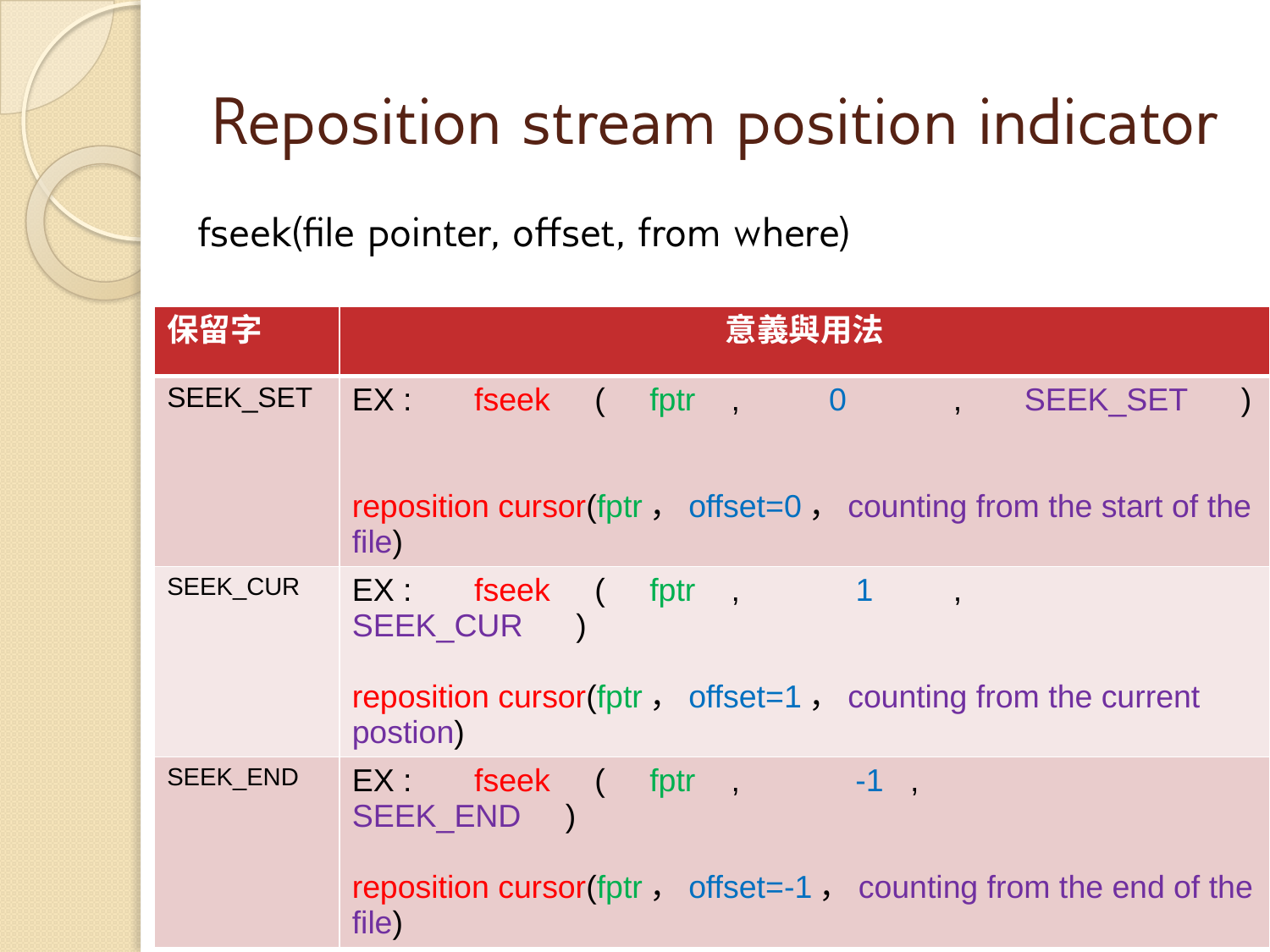

# Reposition stream position indicator
fseek(file pointer, offset, from where)

| 保留字 | 意義與用法 |
| --- | --- |
| SEEK\_SET | EX : fseek ( fptr , 0 , SEEK\_SET ) reposition cursor(fptr，offset=0，counting from the start of the file) |
| SEEK\_CUR | EX : fseek ( fptr , 1 , SEEK\_CUR ) reposition cursor(fptr，offset=1，counting from the current postion) |
| SEEK\_END | EX : fseek ( fptr , -1 , SEEK\_END ) reposition cursor(fptr，offset=-1，counting from the end of the file) |